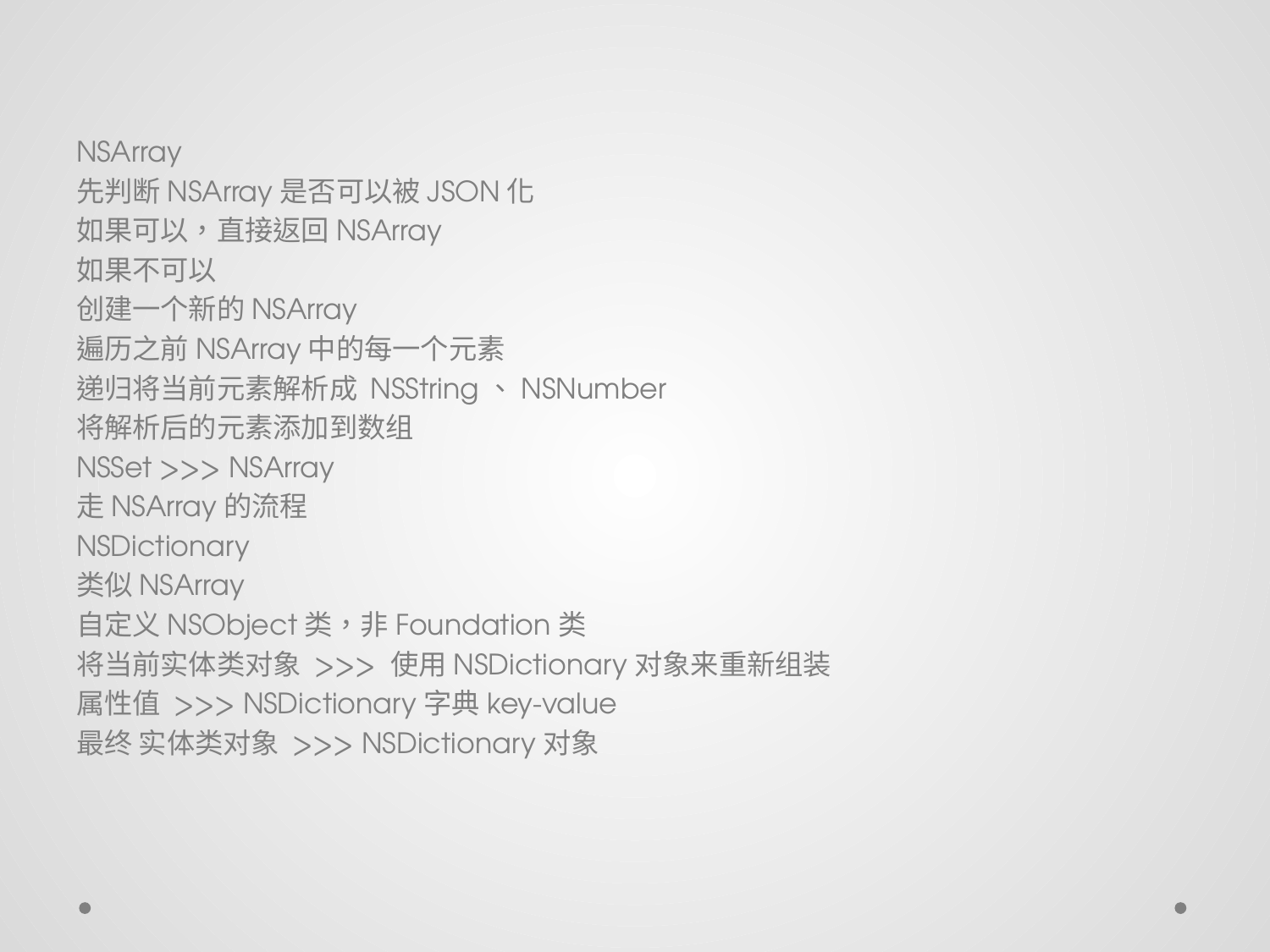

#

NSArray
先判断NSArray是否可以被JSON化
如果可以，直接返回NSArray
如果不可以
创建一个新的NSArray
遍历之前NSArray中的每一个元素
递归将当前元素解析成 NSString、NSNumber
将解析后的元素添加到数组
NSSet >>> NSArray
走NSArray的流程
NSDictionary
类似NSArray
自定义NSObject类，非Foundation类
将当前实体类对象 >>> 使用NSDictionary对象来重新组装
属性值 >>> NSDictionary字典key-value
最终 实体类对象 >>> NSDictionary对象